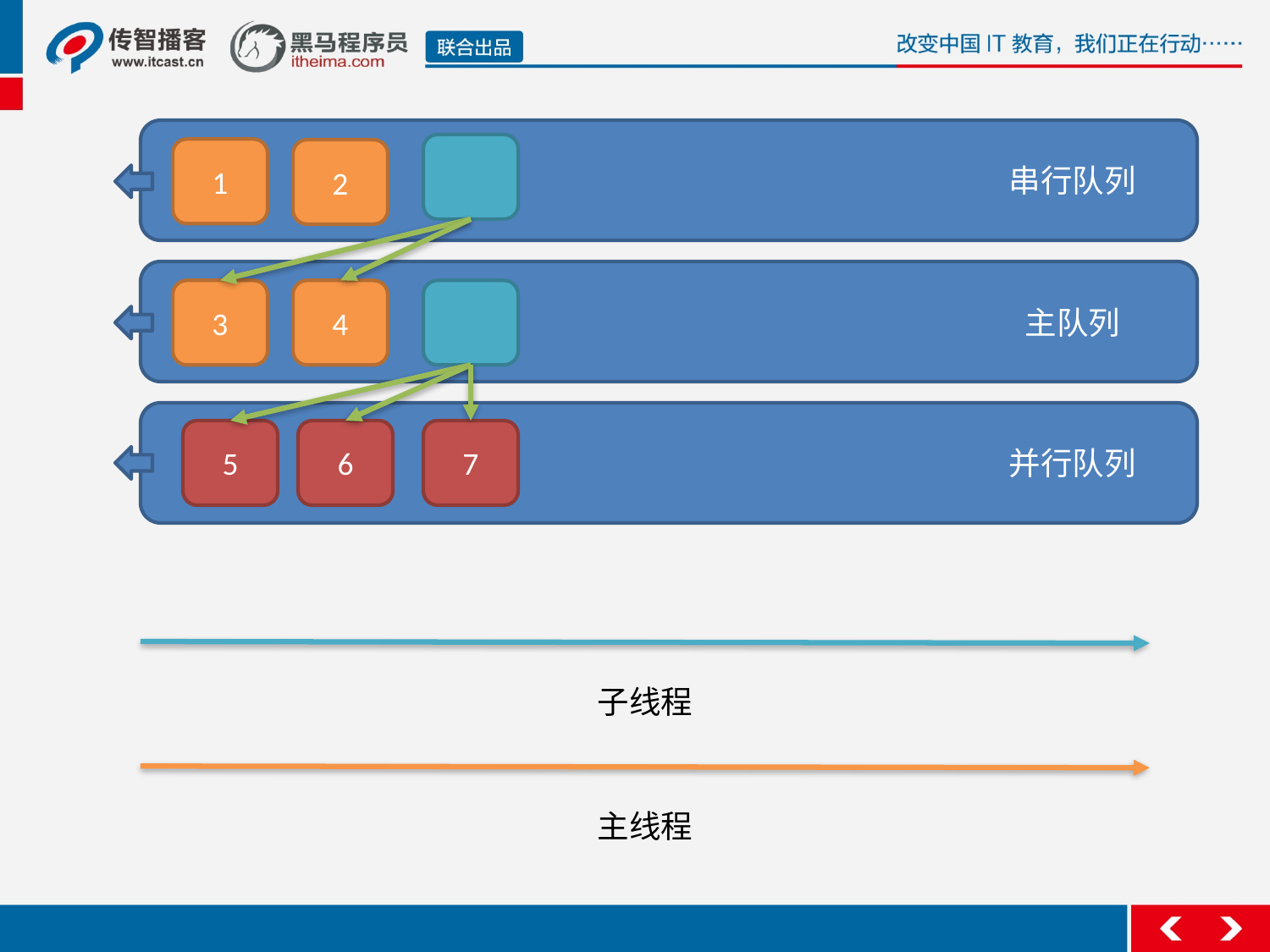

1
2
串行队列

3
4

主队列

5
6
7
并行队列

子线程
主线程